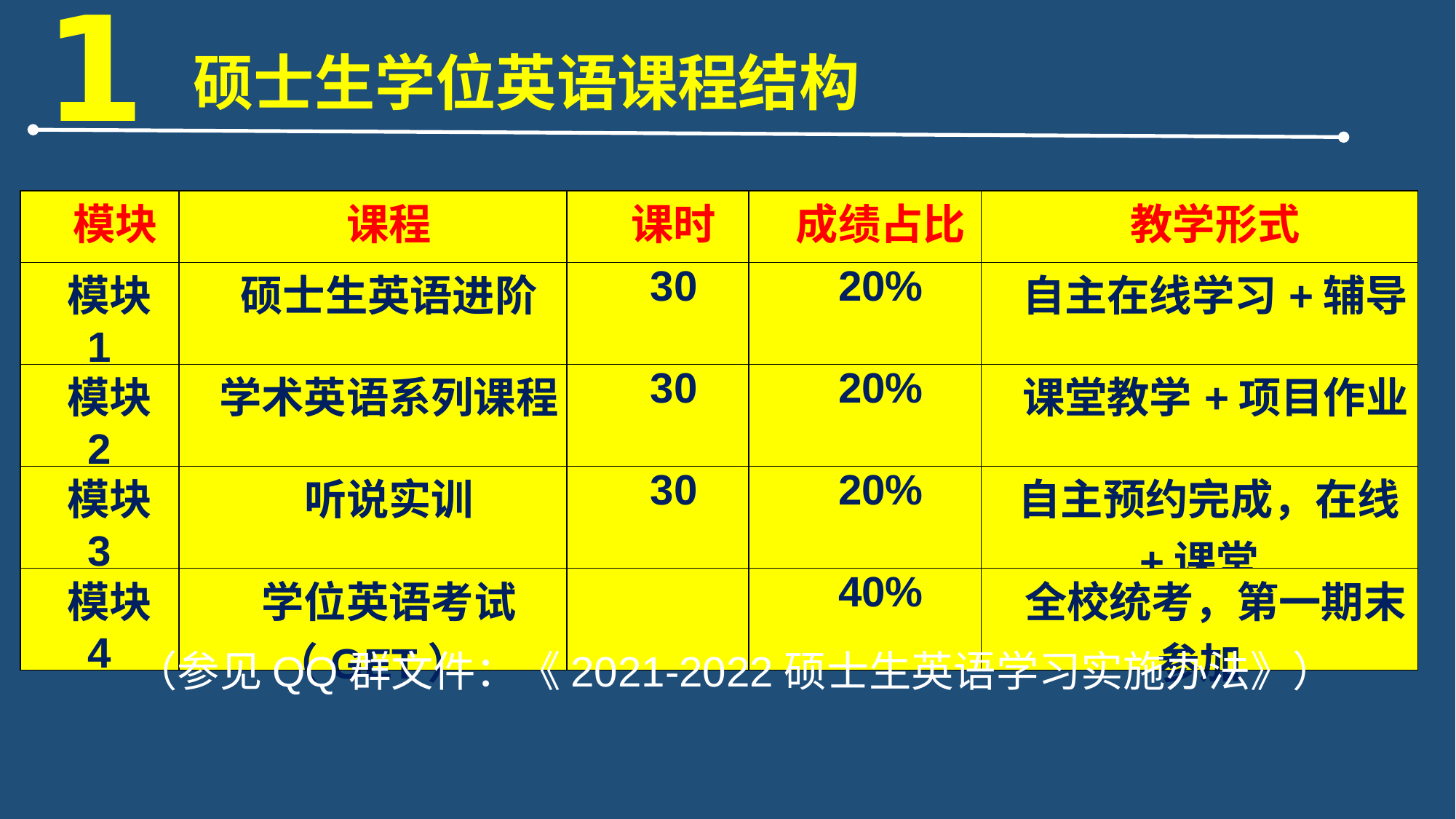

1
硕士生学位英语课程结构
| 模块 | 课程 | 课时 | 成绩占比 | 教学形式 |
| --- | --- | --- | --- | --- |
| 模块1 | 硕士生英语进阶 | 30 | 20% | 自主在线学习+辅导 |
| 模块2 | 学术英语系列课程 | 30 | 20% | 课堂教学+项目作业 |
| 模块3 | 听说实训 | 30 | 20% | 自主预约完成，在线+课堂 |
| 模块4 | 学位英语考试（GET） |  | 40% | 全校统考，第一期末参加 |
（参见QQ群文件：《2021-2022硕士生英语学习实施办法》）